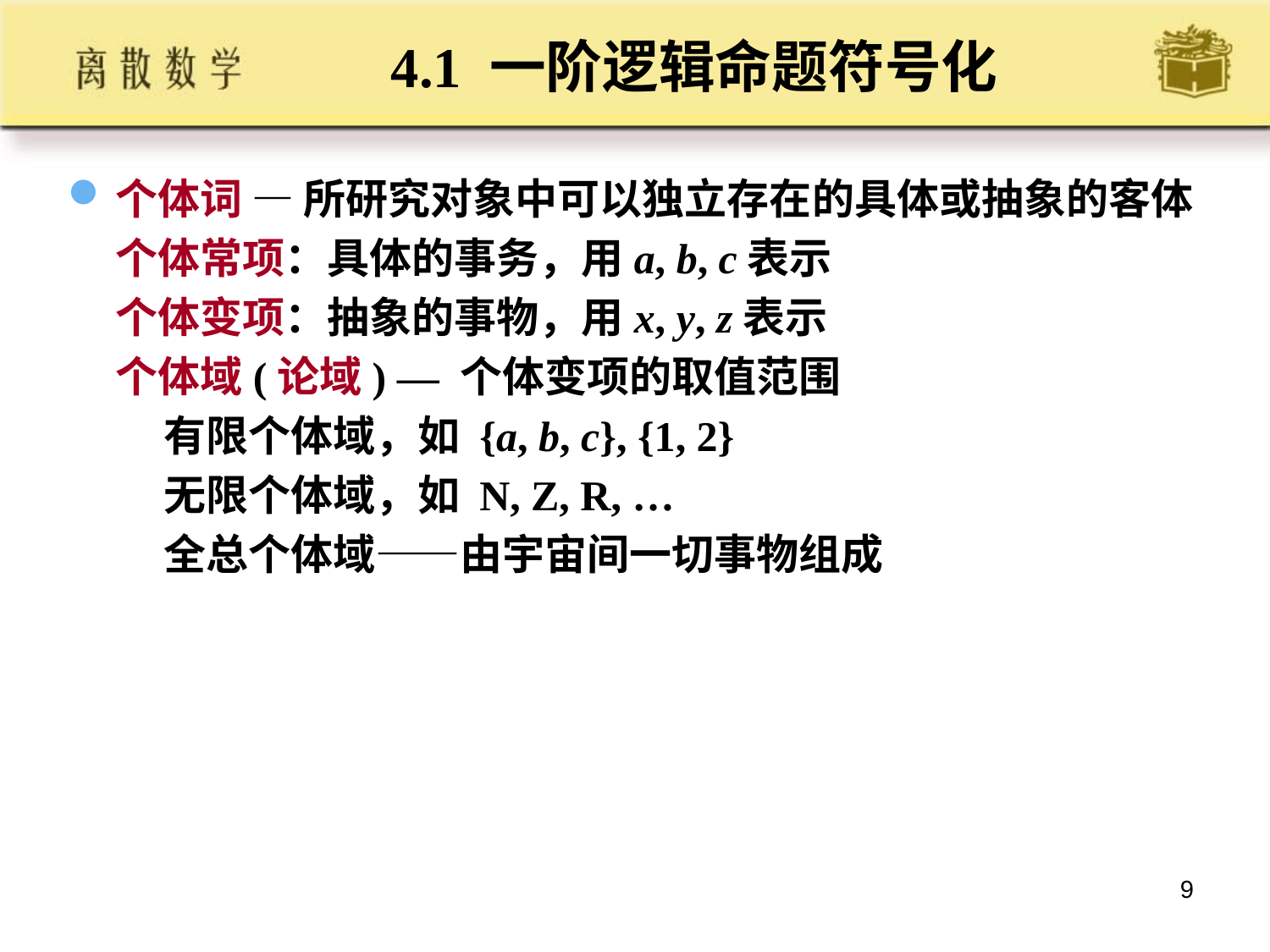

# 4.1 一阶逻辑命题符号化
个体词 — 所研究对象中可以独立存在的具体或抽象的客体
    个体常项：具体的事务，用a, b, c表示
    个体变项：抽象的事物，用x, y, z表示
    个体域(论域) — 个体变项的取值范围
         有限个体域，如 {a, b, c}, {1, 2}
         无限个体域，如 N, Z, R, …
         全总个体域——由宇宙间一切事物组成
9